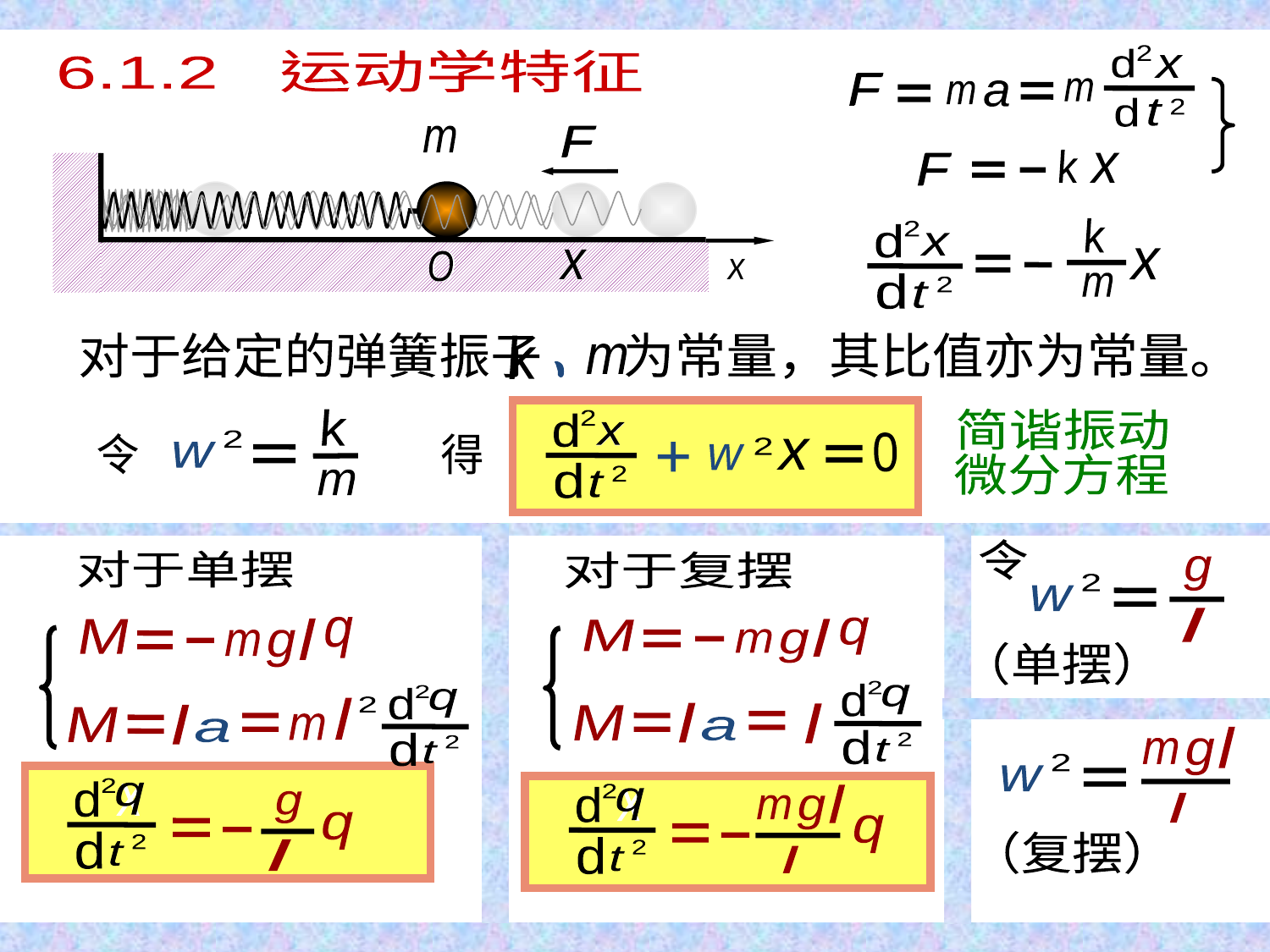

运动学特征
2
d
6.1.2   运动学特征
x
x
F
F
m

a
m

d
2
t
m
F
F
k
F
F
x

k

m
2
d
x
x
x

d
2
t

X

x
x
O
O
对于给定的弹簧振子       为常量，其比值亦为常量。
k
m

简谐振动
微分方程
k

m
2
ω

令
2
d
x
x
0
2
ω
x
+

d
2
t
得

令
g
2
ω

l
（单摆）

l
m
g

I
2
ω

（复摆）
对于单摆
θ
l
M
m
g

2
d
θ
x

d
2
t
2
l
m
I
M

α
对于复摆
θ
l
M
m
g

2
d
θ
x

d
2
t
I
I
M

α

2
d
θ
x

d
2
t
g
θ

l
2
d
θ
x

d
2
t
l
m
g

I
θ